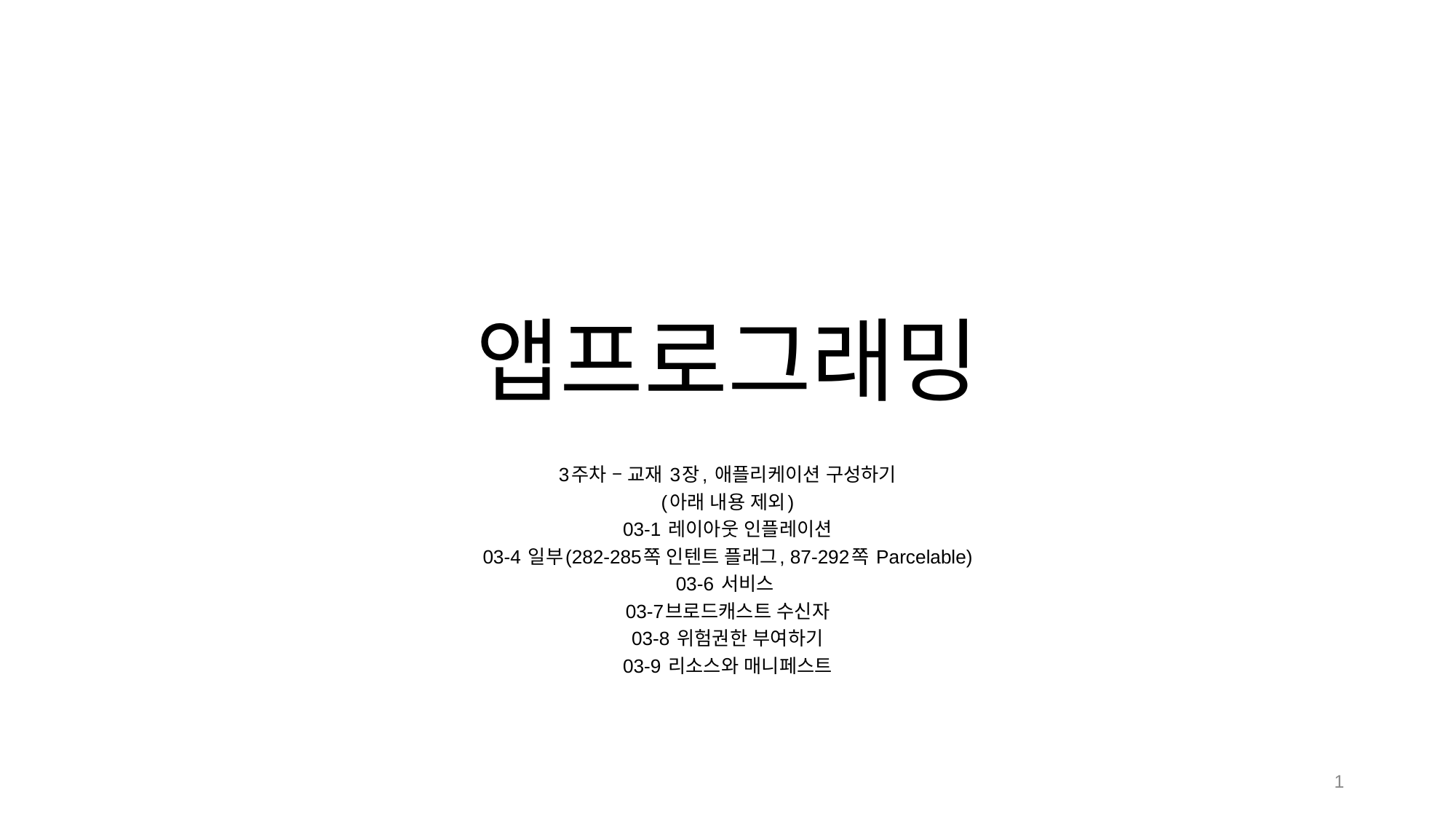

# 앱프로그래밍

3주차 – 교재 3장, 애플리케이션 구성하기
(아래 내용 제외)
03-1 레이아웃 인플레이션
03-4 일부(282-285쪽 인텐트 플래그, 87-292쪽 Parcelable)
03-6 서비스
03-7브로드캐스트 수신자
03-8 위험권한 부여하기
03-9 리소스와 매니페스트
1